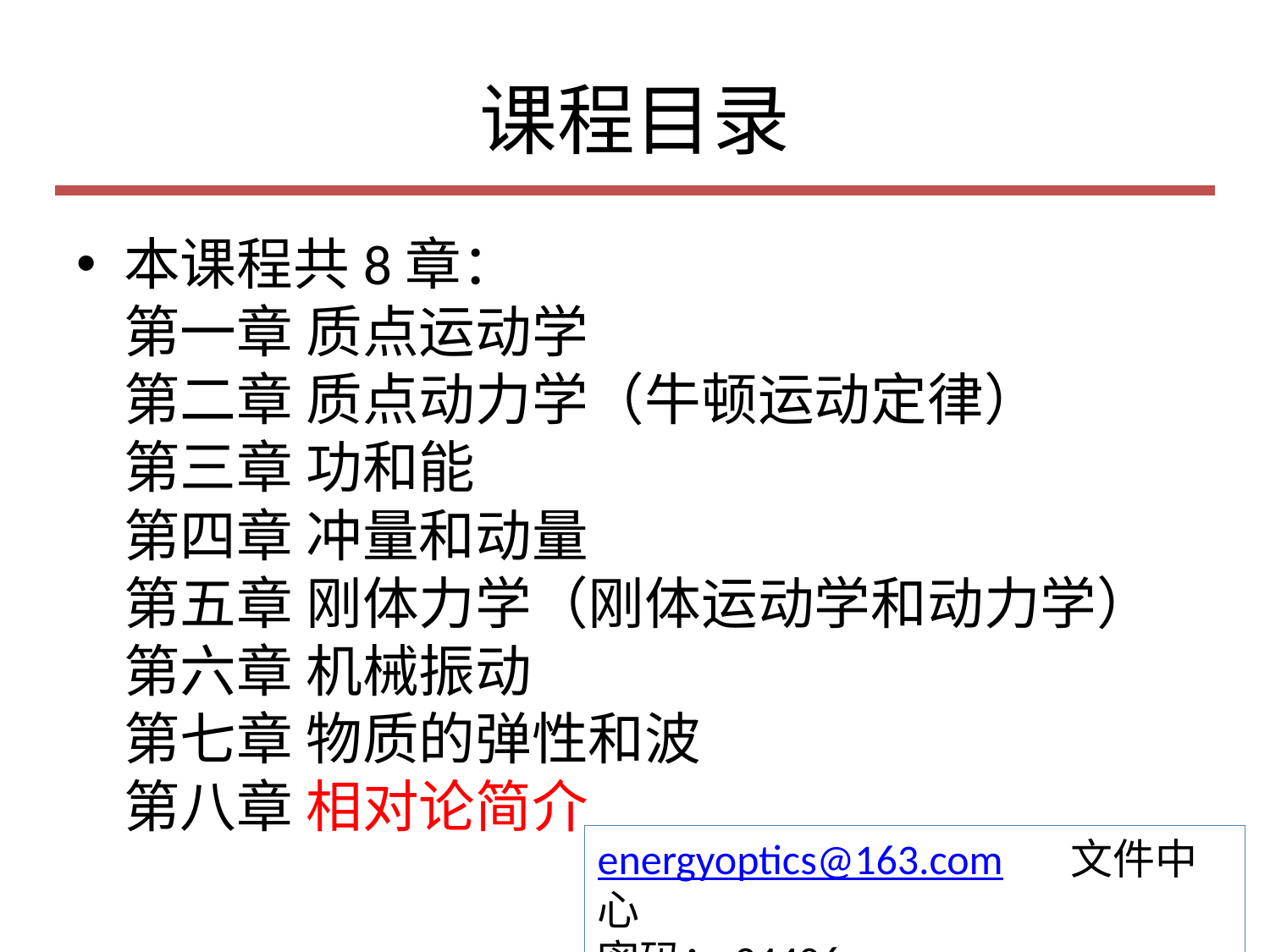

# 课程目录
本课程共8章：
第一章 质点运动学
第二章 质点动力学（牛顿运动定律）
第三章 功和能
第四章 冲量和动量
第五章 刚体力学（刚体运动学和动力学）
第六章 机械振动
第七章 物质的弹性和波
第八章 相对论简介
energyoptics@163.com      文件中心
密码：24406energy